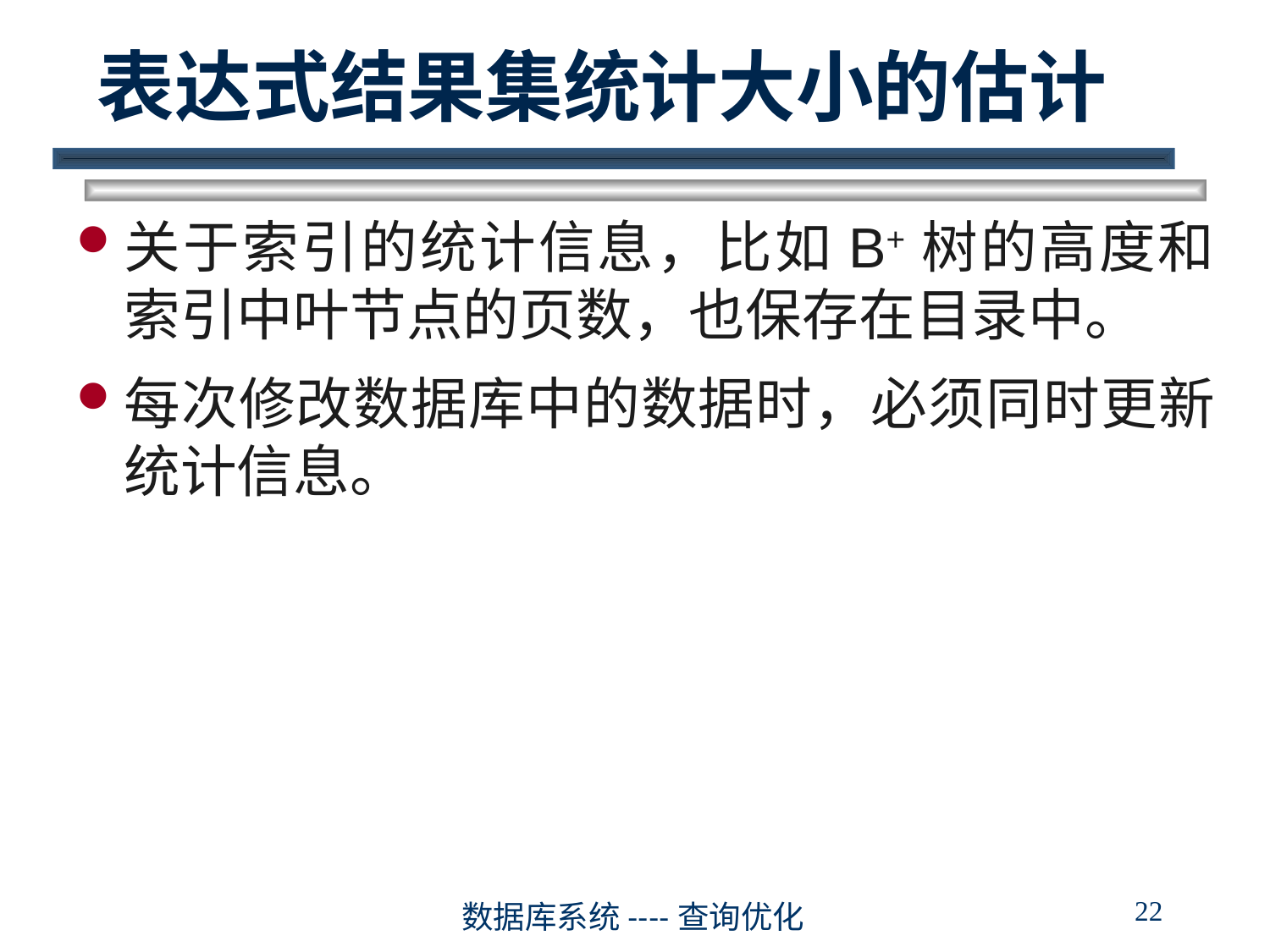

# 表达式结果集统计大小的估计
关于索引的统计信息，比如B+树的高度和索引中叶节点的页数，也保存在目录中。
每次修改数据库中的数据时，必须同时更新统计信息。
22
数据库系统----查询优化